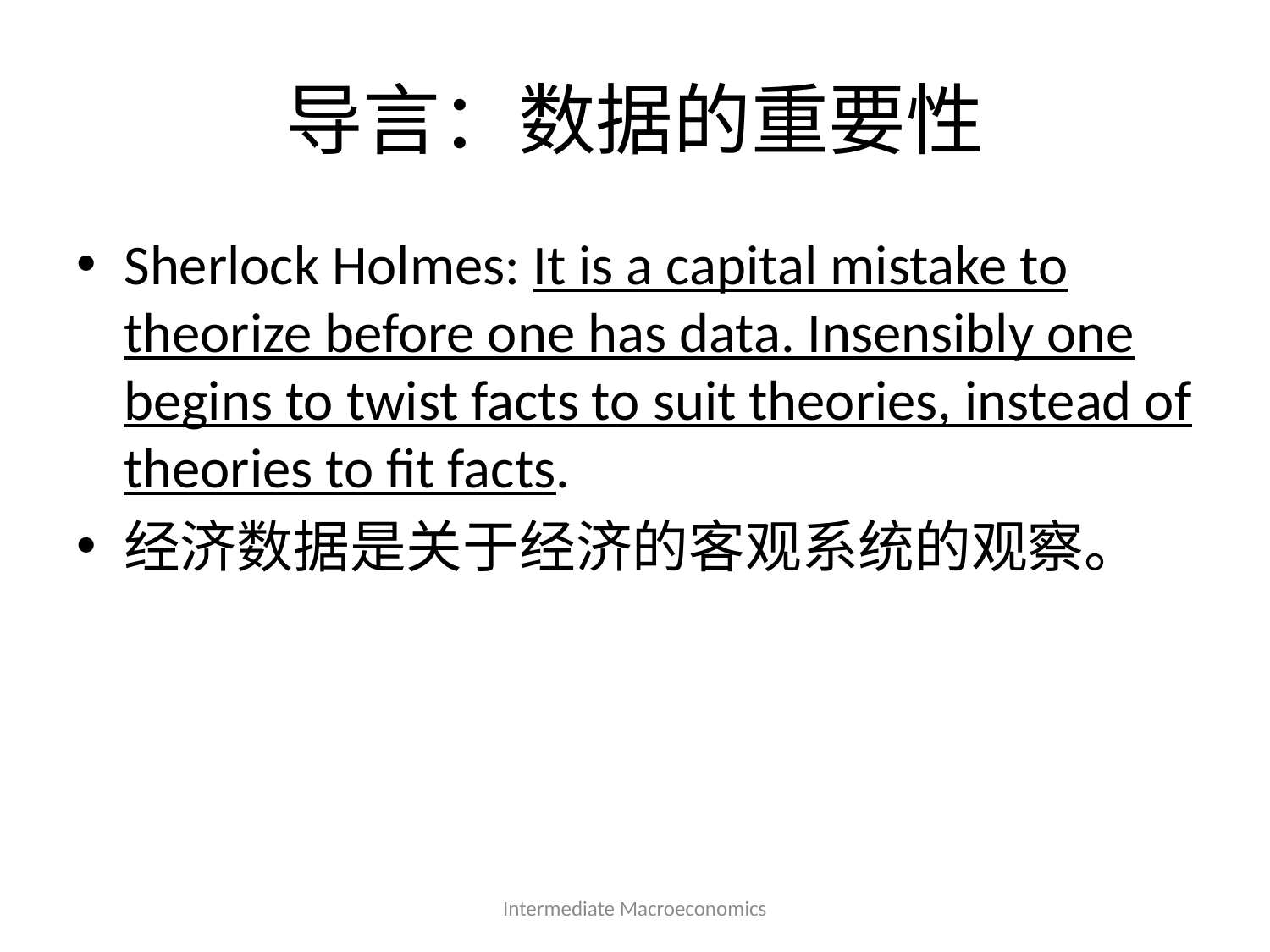

# 导言：数据的重要性
Sherlock Holmes: It is a capital mistake to theorize before one has data. Insensibly one begins to twist facts to suit theories, instead of theories to fit facts.
经济数据是关于经济的客观系统的观察。
Intermediate Macroeconomics